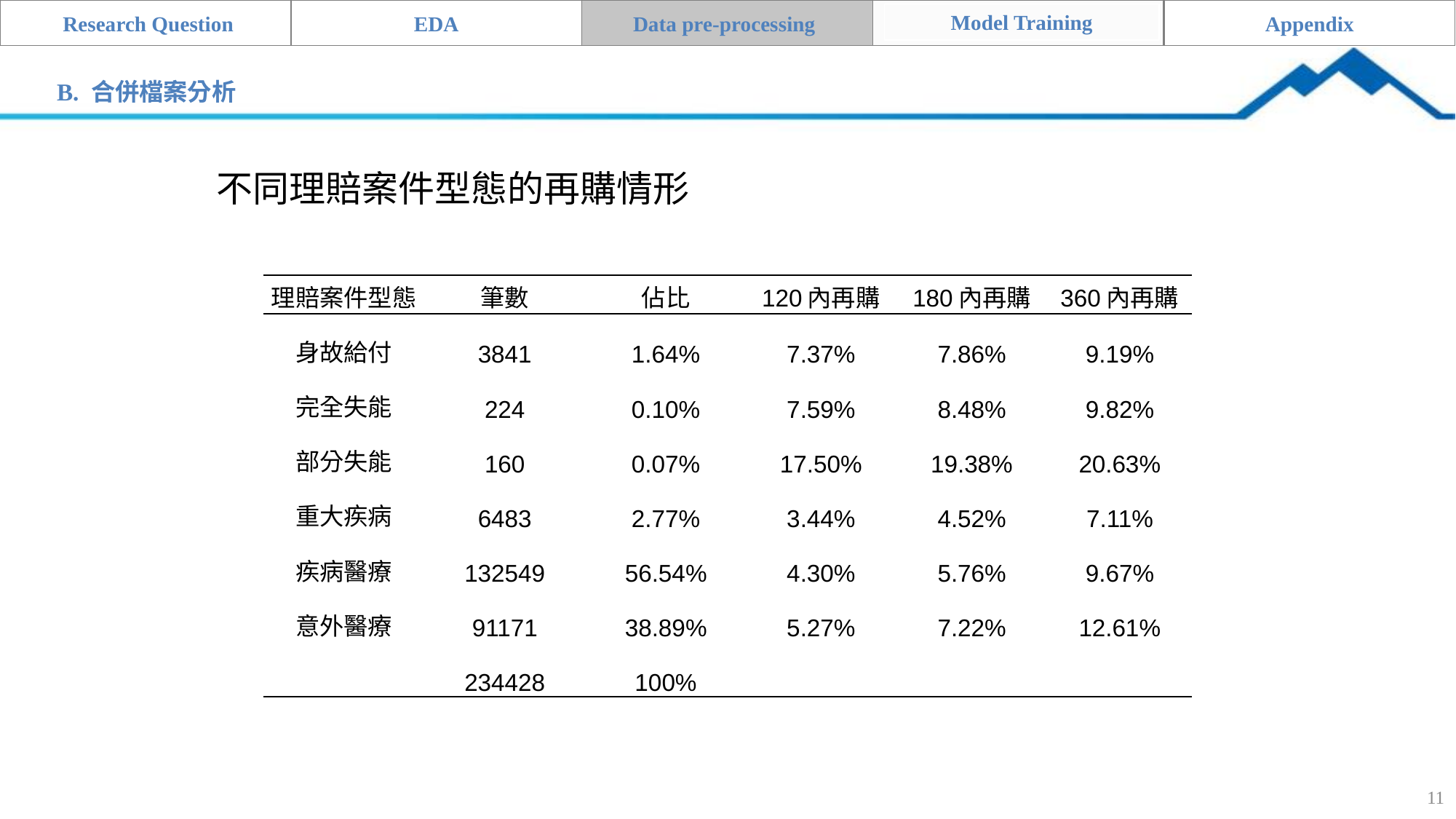

Model Training
Research Question
EDA
Data pre-processing
Appendix
B. 合併檔案分析
不同理賠案件型態的再購情形
| 理賠案件型態 | 筆數 | 佔比 | 120內再購 | 180內再購 | 360內再購 |
| --- | --- | --- | --- | --- | --- |
| 身故給付 | 3841 | 1.64% | 7.37% | 7.86% | 9.19% |
| 完全失能 | 224 | 0.10% | 7.59% | 8.48% | 9.82% |
| 部分失能 | 160 | 0.07% | 17.50% | 19.38% | 20.63% |
| 重大疾病 | 6483 | 2.77% | 3.44% | 4.52% | 7.11% |
| 疾病醫療 | 132549 | 56.54% | 4.30% | 5.76% | 9.67% |
| 意外醫療 | 91171 | 38.89% | 5.27% | 7.22% | 12.61% |
|  | 234428 | 100% |  |  |  |
11